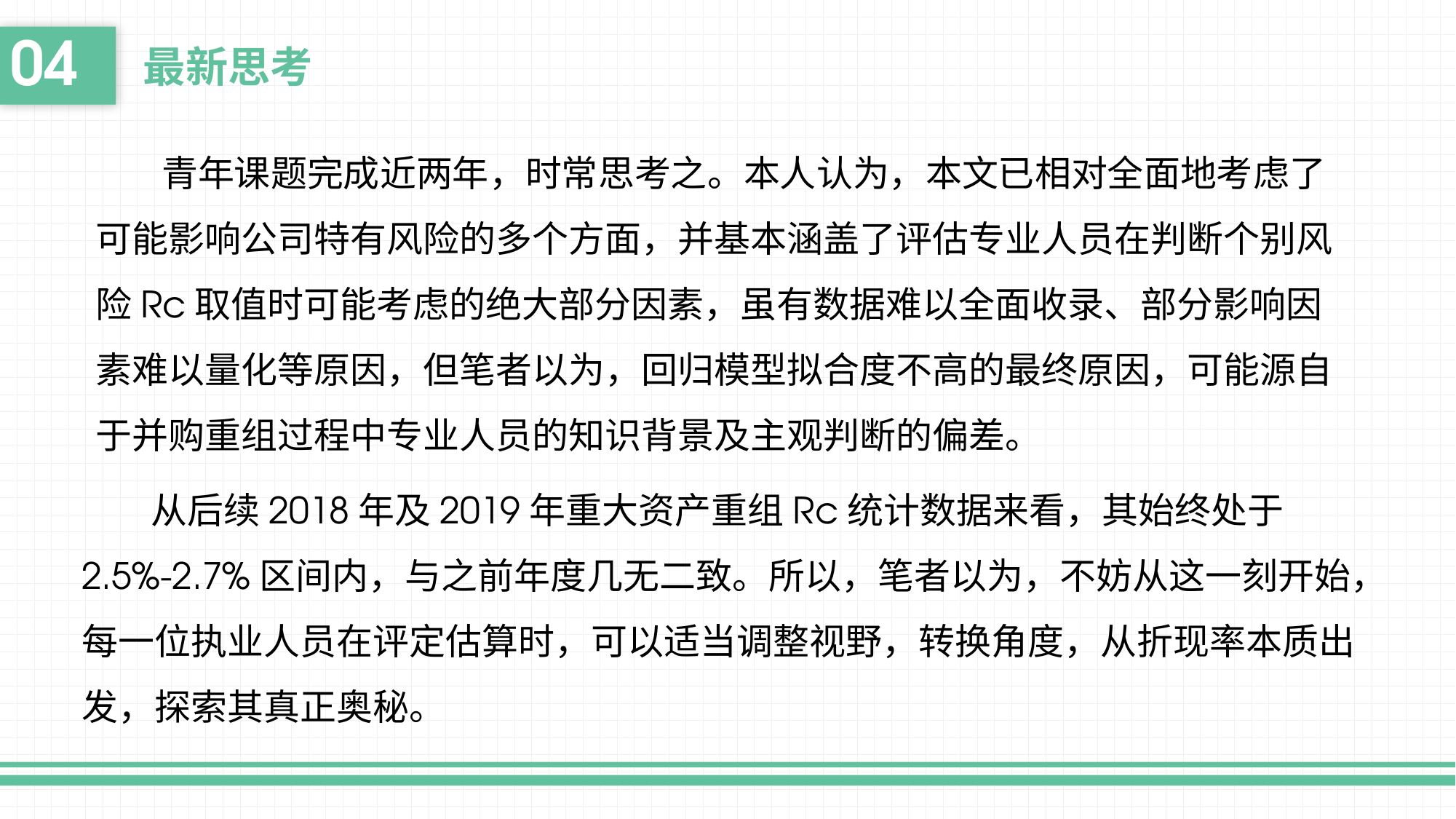

04
最新思考
       青年课题完成近两年，时常思考之。本人认为，本文已相对全面地考虑了可能影响公司特有风险的多个方面，并基本涵盖了评估专业人员在判断个别风险Rc取值时可能考虑的绝大部分因素，虽有数据难以全面收录、部分影响因素难以量化等原因，但笔者以为，回归模型拟合度不高的最终原因，可能源自于并购重组过程中专业人员的知识背景及主观判断的偏差。
   从后续2018年及2019年重大资产重组Rc统计数据来看，其始终处于2.5%-2.7%区间内，与之前年度几无二致。所以，笔者以为，不妨从这一刻开始，每一位执业人员在评定估算时，可以适当调整视野，转换角度，从折现率本质出发，探索其真正奥秘。